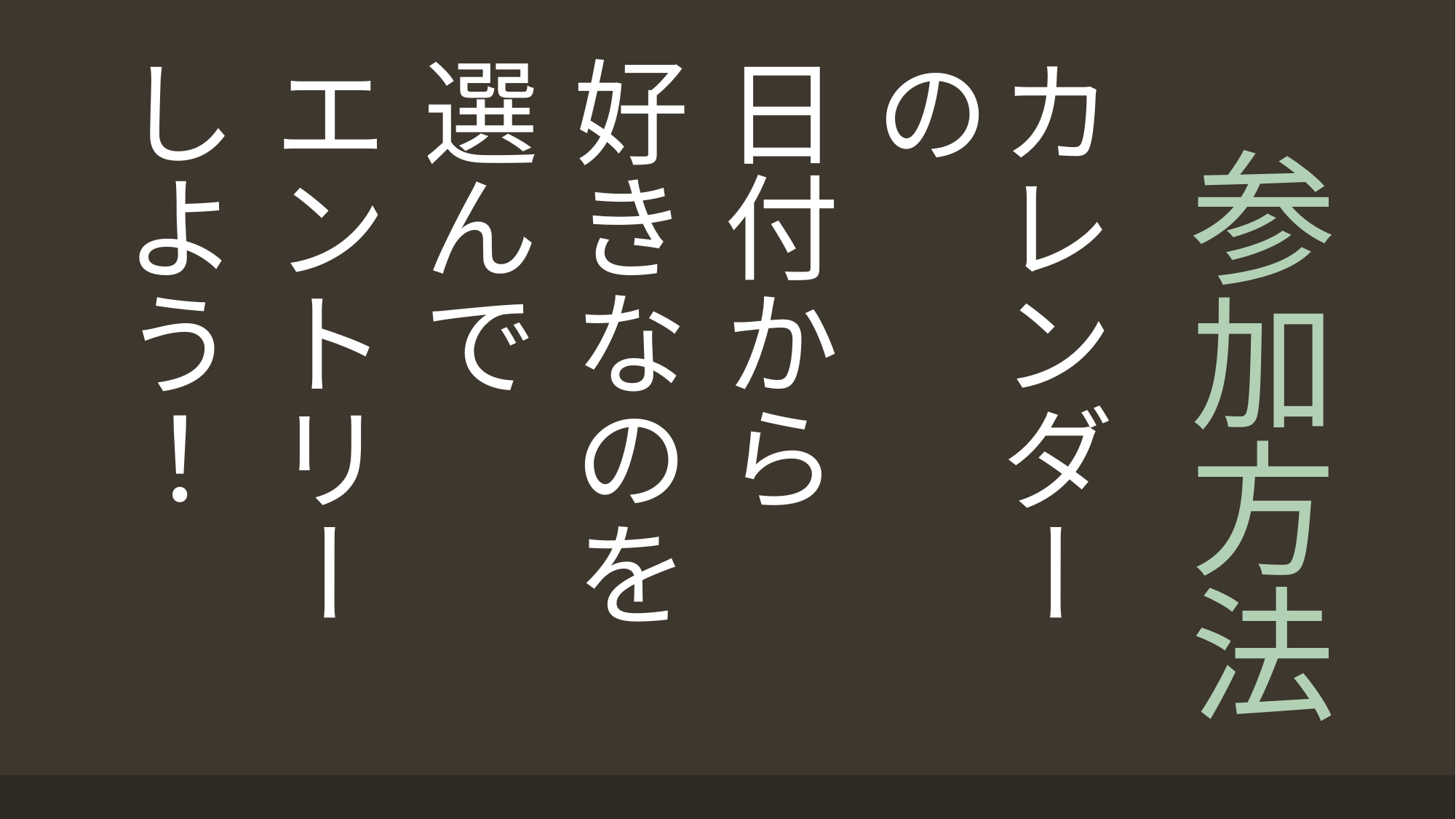

カレンダーの
日付から
好きなのを
選んで
エントリー
しよう！
# 参加方法